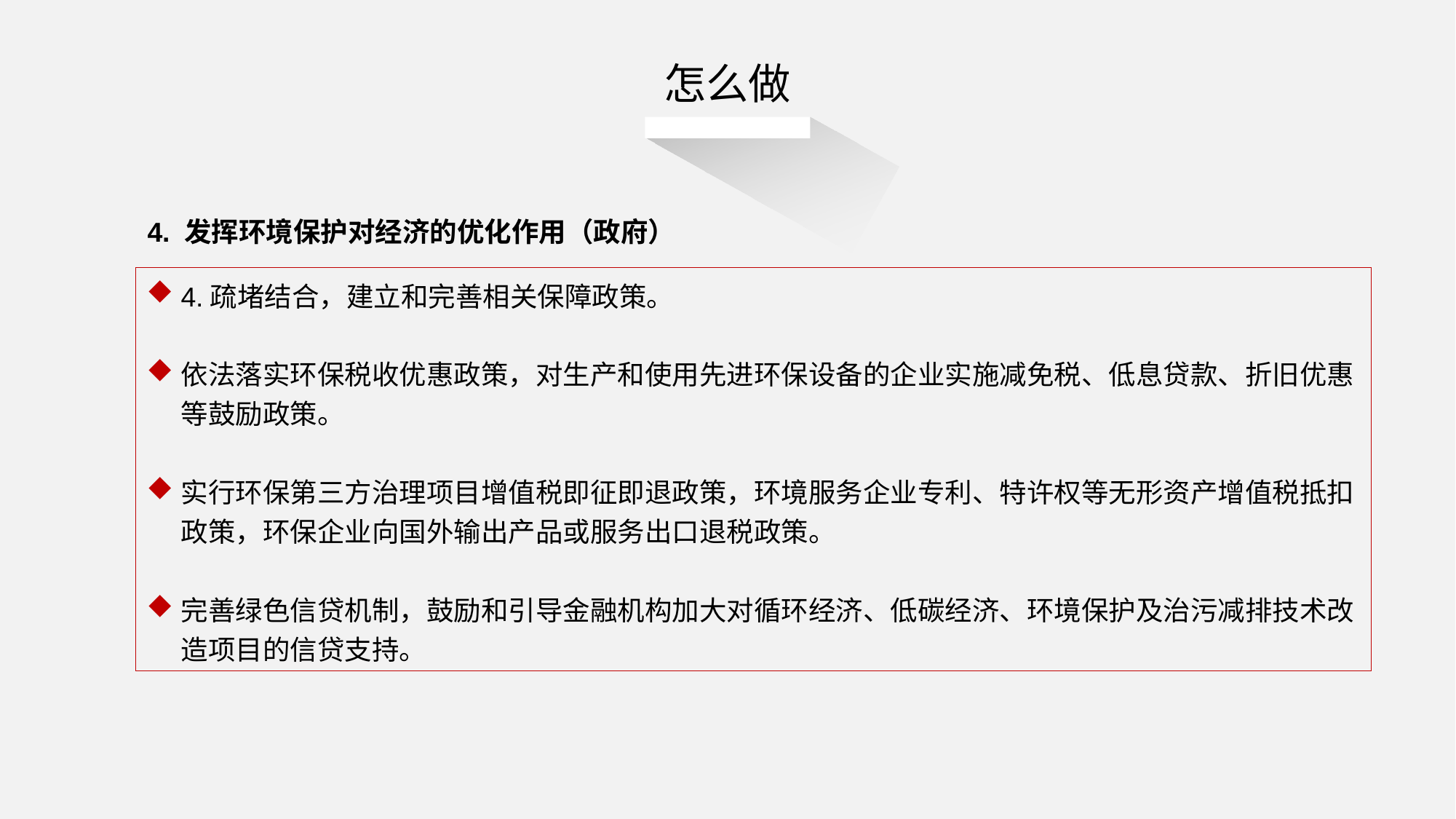

怎么做

4. 发挥环境保护对经济的优化作用（政府）
4.疏堵结合，建立和完善相关保障政策。

依法落实环保税收优惠政策，对生产和使用先进环保设备的企业实施减免税、低息贷款、折旧优惠等鼓励政策。

实行环保第三方治理项目增值税即征即退政策，环境服务企业专利、特许权等无形资产增值税抵扣政策，环保企业向国外输出产品或服务出口退税政策。

完善绿色信贷机制，鼓励和引导金融机构加大对循环经济、低碳经济、环境保护及治污减排技术改造项目的信贷支持。